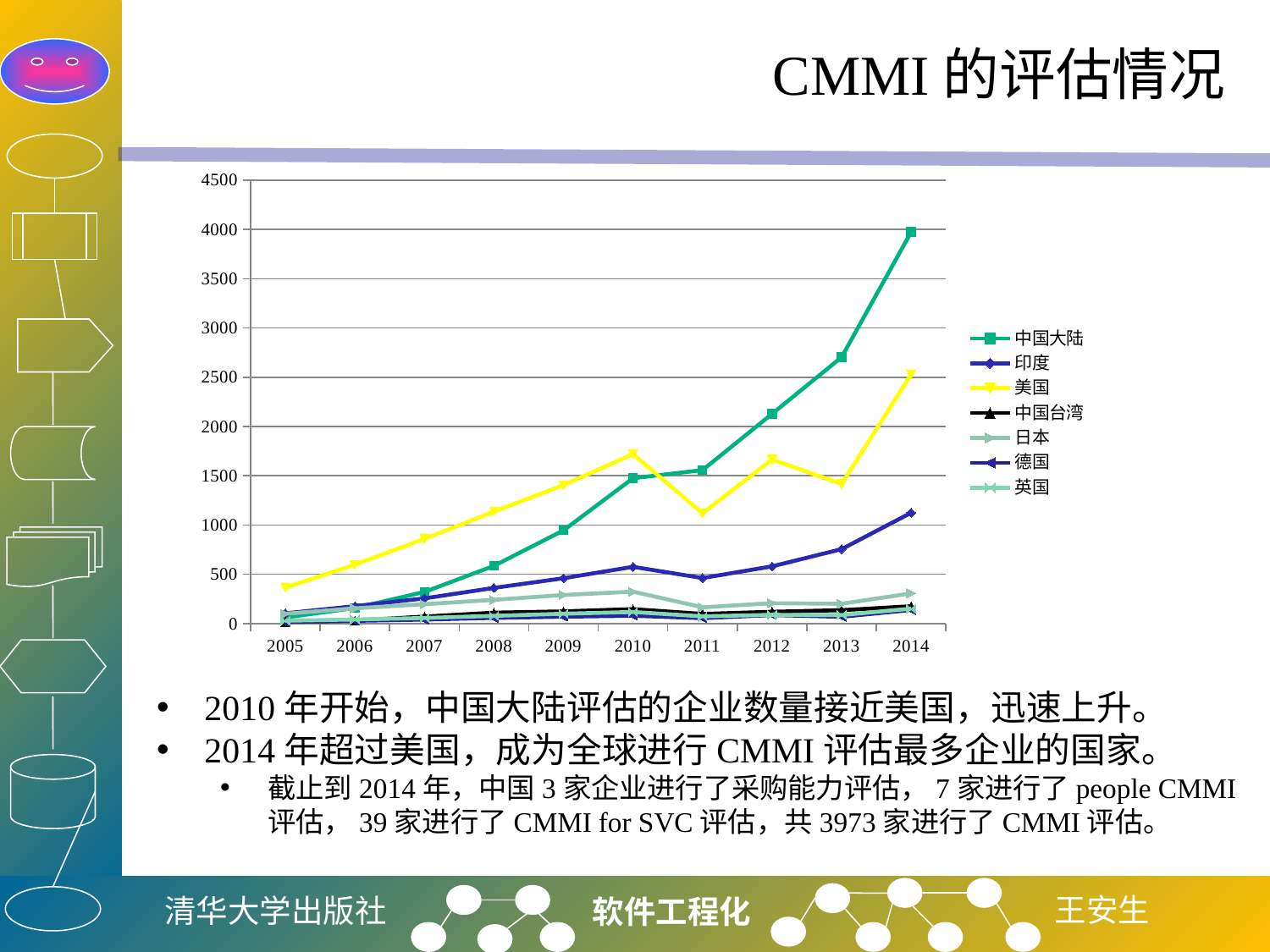

# CMMI的评估情况

### Chart

| Category | 中国大陆 | 印度 | 美国 | 中国台湾 | 日本 | 德国 | 英国 |
|---|---|---|---|---|---|---|---|
| 2005 | 62.0 | 104.0 | 365.0 | 18.0 | 100.0 | 16.0 | 29.0 |
| 2006 | 158.0 | 177.0 | 598.0 | 31.0 | 155.0 | 28.0 | 42.0 |
| 2007 | 321.0 | 256.0 | 859.0 | 71.0 | 197.0 | 41.0 | 57.0 |
| 2008 | 586.0 | 362.0 | 1136.0 | 111.0 | 241.0 | 58.0 | 79.0 |
| 2009 | 946.0 | 460.0 | 1405.0 | 124.0 | 290.0 | 70.0 | 100.0 |
| 2010 | 1475.0 | 576.0 | 1719.0 | 147.0 | 324.0 | 80.0 | 118.0 |
| 2011 | 1557.0 | 462.0 | 1119.0 | 98.0 | 165.0 | 55.0 | 74.0 |
| 2012 | 2128.0 | 581.0 | 1665.0 | 120.0 | 207.0 | 87.0 | 89.0 |
| 2013 | 2703.0 | 755.0 | 1416.0 | 136.0 | 201.0 | 69.0 | 87.0 |
| 2014 | 3973.0 | 1124.0 | 2530.0 | 176.0 | 307.0 | 138.0 | 152.0 |
2010年开始，中国大陆评估的企业数量接近美国，迅速上升。
2014年超过美国，成为全球进行CMMI评估最多企业的国家。
截止到2014年，中国3家企业进行了采购能力评估，7家进行了people CMMI评估，39家进行了CMMI for SVC评估，共3973家进行了CMMI评估。